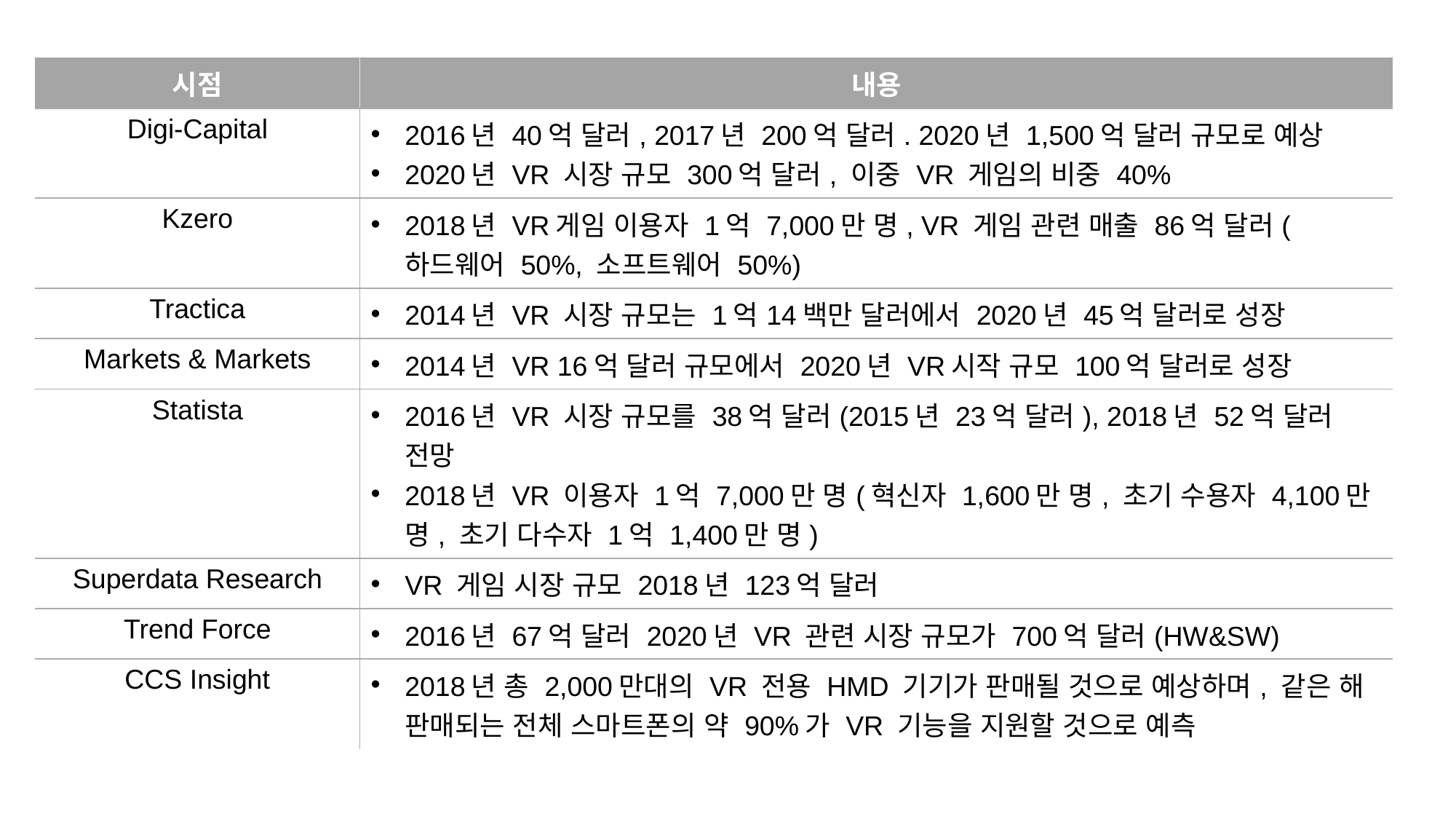

| 시점 | 내용 |
| --- | --- |
| Digi-Capital | 2016년 40억 달러, 2017년 200억 달러. 2020년 1,500억 달러 규모로 예상 2020년 VR 시장 규모 300억 달러, 이중 VR 게임의 비중 40% |
| Kzero | 2018년 VR게임 이용자 1억 7,000만 명, VR 게임 관련 매출 86억 달러(하드웨어 50%, 소프트웨어 50%) |
| Tractica | 2014년 VR 시장 규모는 1억14백만 달러에서 2020년 45억 달러로 성장 |
| Markets & Markets | 2014년 VR 16억 달러 규모에서 2020년 VR시작 규모 100억 달러로 성장 |
| Statista | 2016년 VR 시장 규모를 38억 달러(2015년 23억 달러), 2018년 52억 달러 전망 2018년 VR 이용자 1억 7,000만 명(혁신자 1,600만 명, 초기 수용자 4,100만 명, 초기 다수자 1억 1,400만 명) |
| Superdata Research | VR 게임 시장 규모 2018년 123억 달러 |
| Trend Force | 2016년 67억 달러 2020년 VR 관련 시장 규모가 700억 달러(HW&SW) |
| CCS Insight | 2018년 총 2,000만대의 VR 전용 HMD 기기가 판매될 것으로 예상하며, 같은 해 판매되는 전체 스마트폰의 약 90%가 VR 기능을 지원할 것으로 예측 |